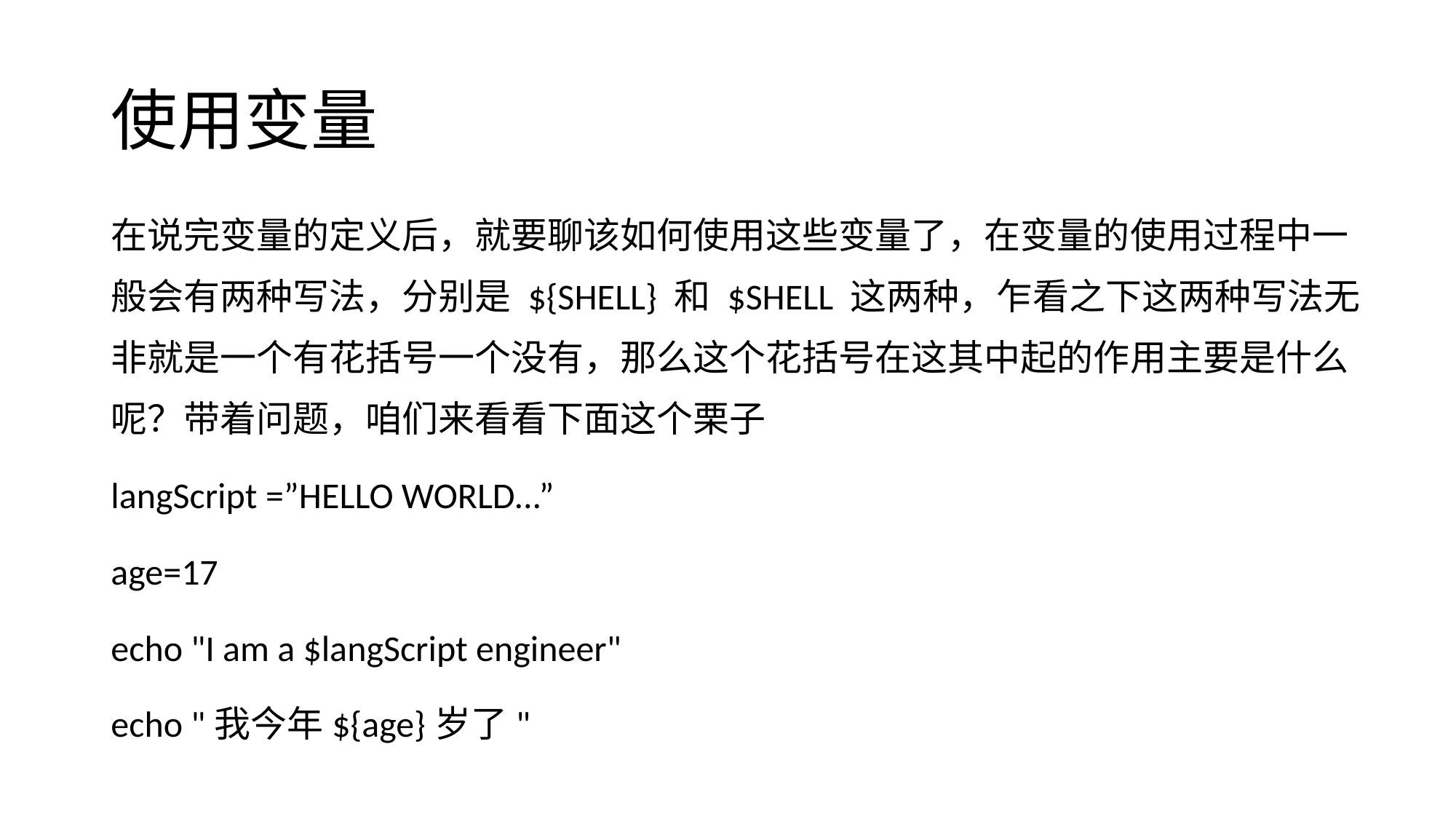

使用变量
在说完变量的定义后，就要聊该如何使用这些变量了，在变量的使用过程中一般会有两种写法，分别是 ${SHELL} 和 $SHELL 这两种，乍看之下这两种写法无非就是一个有花括号一个没有，那么这个花括号在这其中起的作用主要是什么呢？带着问题，咱们来看看下面这个栗子
langScript =”HELLO WORLD...”
age=17
echo "I am a $langScript engineer"
echo "我今年${age}岁了"